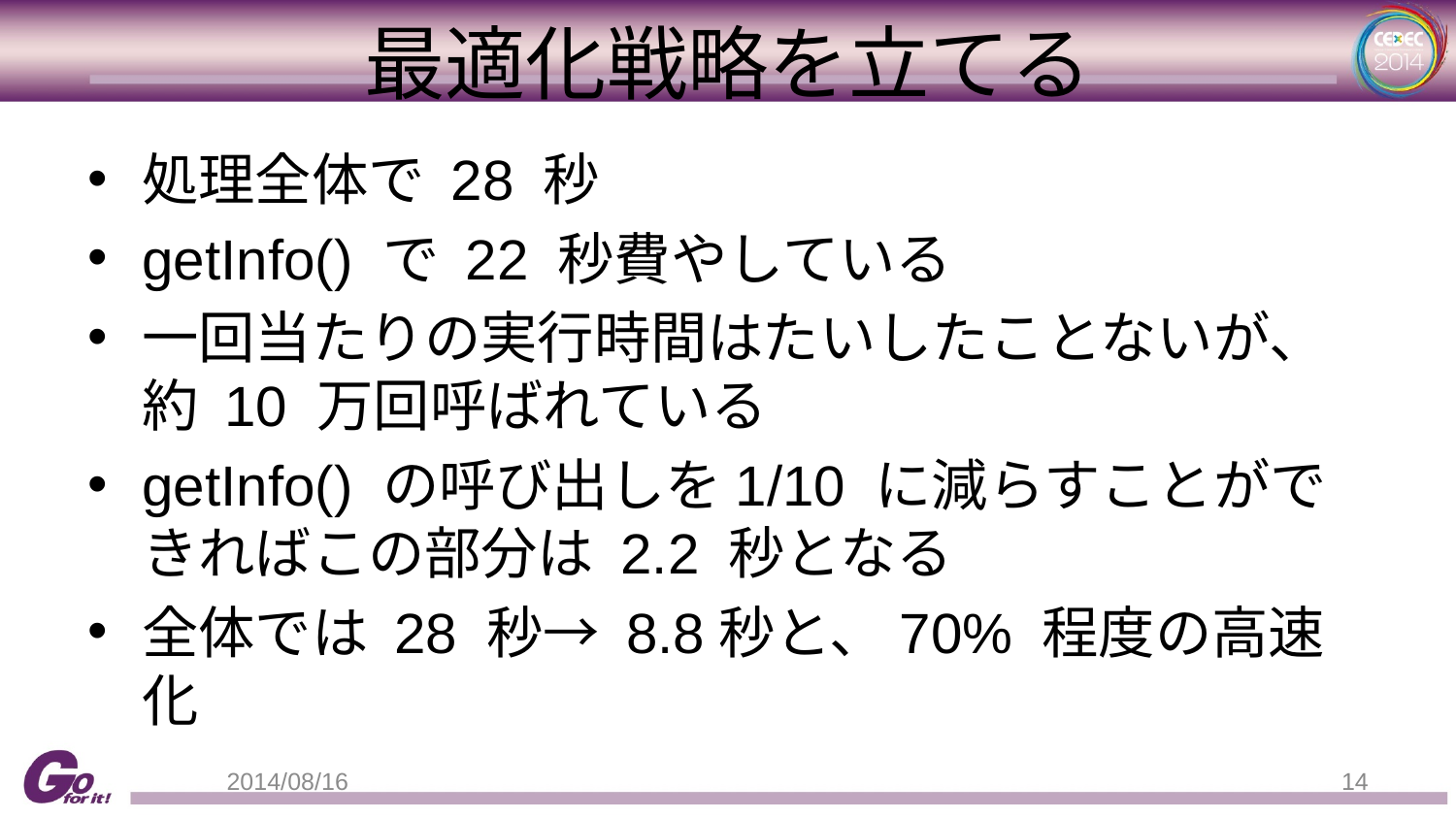

# 最適化戦略を立てる
処理全体で 28 秒
getInfo() で 22 秒費やしている
一回当たりの実行時間はたいしたことないが、約 10 万回呼ばれている
getInfo() の呼び出しを1/10 に減らすことができればこの部分は 2.2 秒となる
全体では 28 秒→ 8.8秒と、70% 程度の高速化
2014/08/16
14